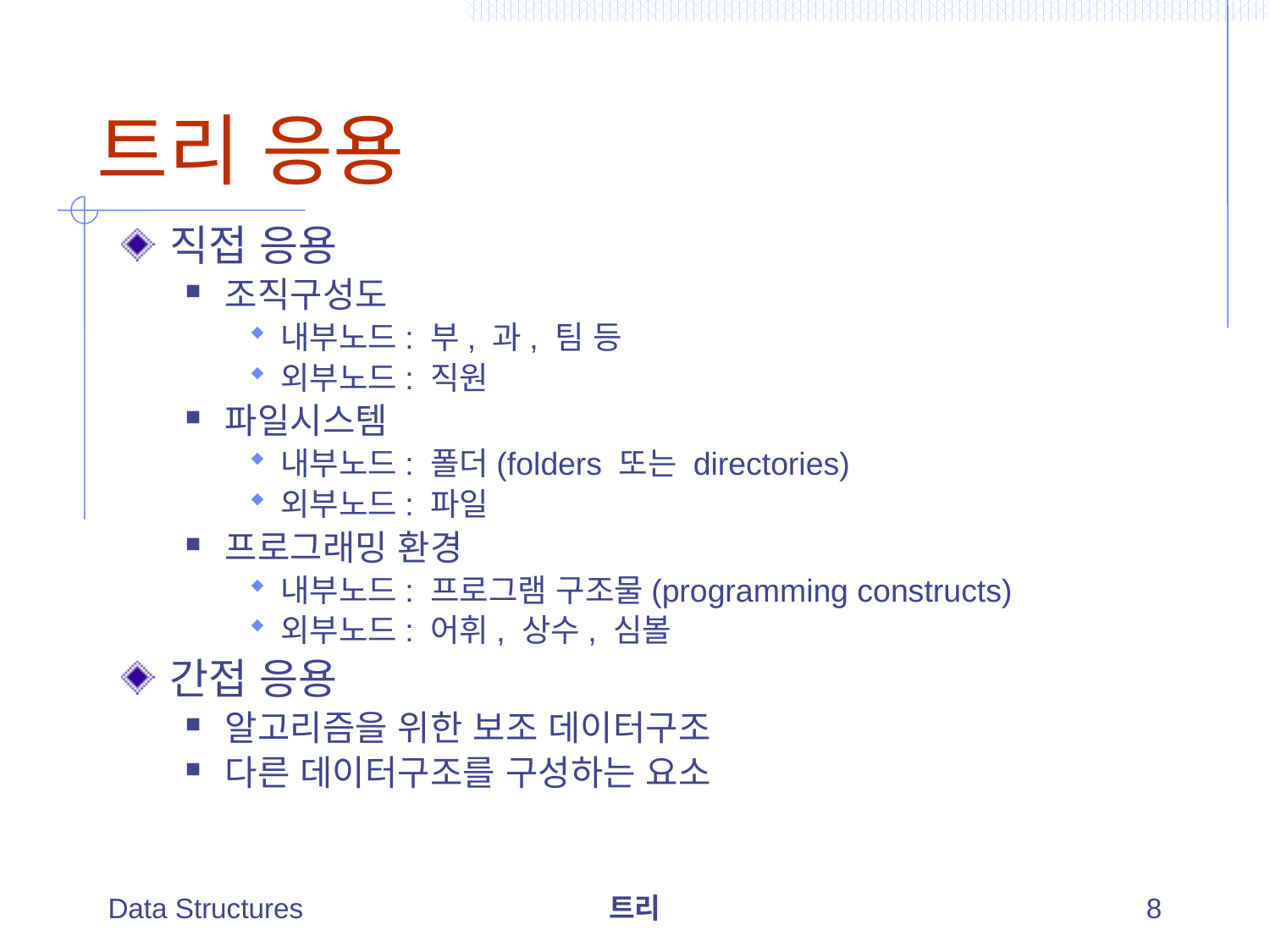

# 트리 응용
직접 응용
조직구성도
내부노드: 부, 과, 팀 등
외부노드: 직원
파일시스템
내부노드: 폴더(folders 또는 directories)
외부노드: 파일
프로그래밍 환경
내부노드: 프로그램 구조물(programming constructs)
외부노드: 어휘, 상수, 심볼
간접 응용
알고리즘을 위한 보조 데이터구조
다른 데이터구조를 구성하는 요소

Data Structures
트리
8